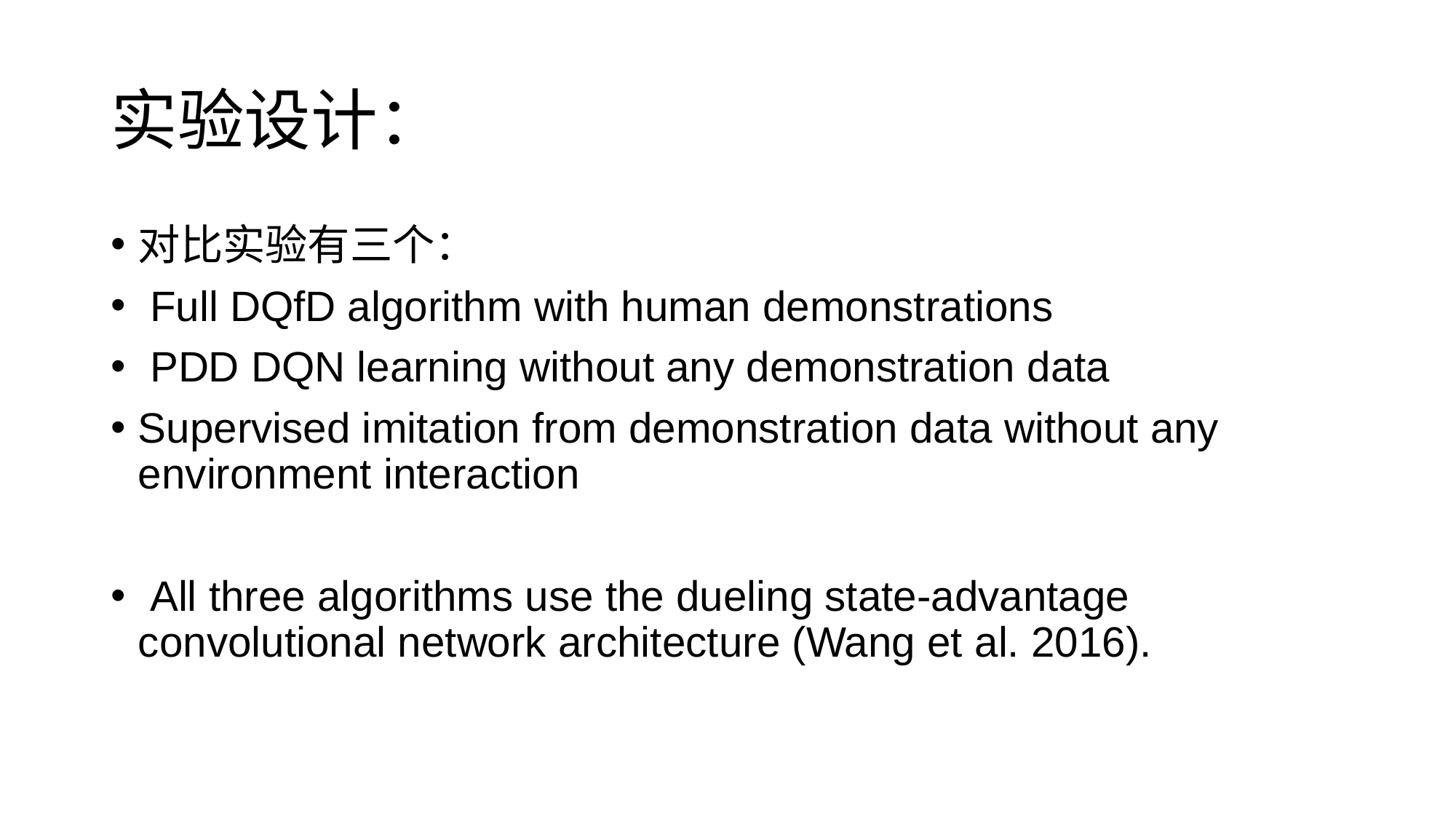

# 实验设计：
对比实验有三个：
 Full DQfD algorithm with human demonstrations
 PDD DQN learning without any demonstration data
Supervised imitation from demonstration data without any environment interaction

 All three algorithms use the dueling state-advantage convolutional network architecture (Wang et al. 2016).